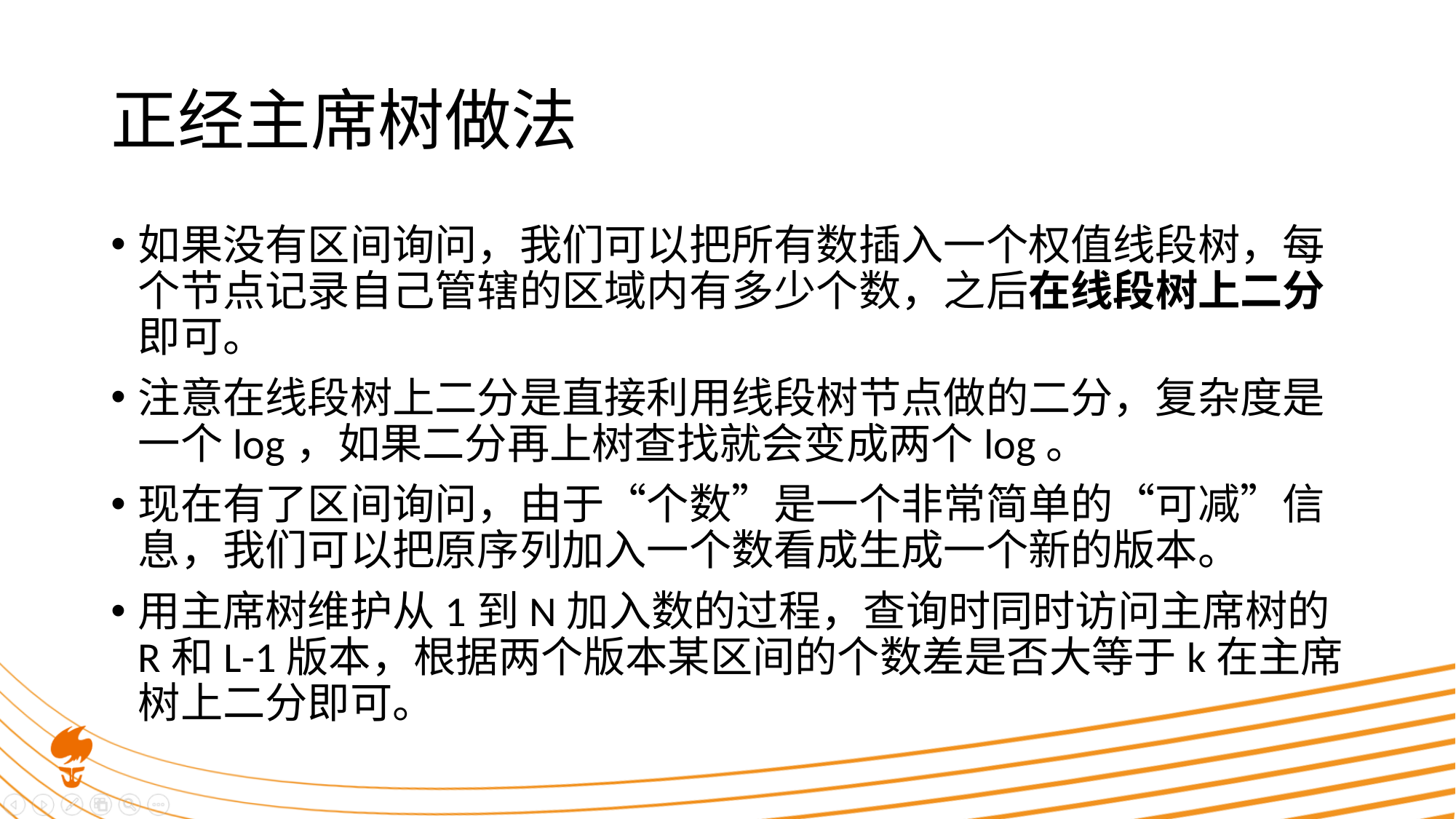

# 正经主席树做法
如果没有区间询问，我们可以把所有数插入一个权值线段树，每个节点记录自己管辖的区域内有多少个数，之后在线段树上二分即可。
注意在线段树上二分是直接利用线段树节点做的二分，复杂度是一个log，如果二分再上树查找就会变成两个log。
现在有了区间询问，由于“个数”是一个非常简单的“可减”信息，我们可以把原序列加入一个数看成生成一个新的版本。
用主席树维护从1到N加入数的过程，查询时同时访问主席树的R和L-1版本，根据两个版本某区间的个数差是否大等于k在主席树上二分即可。